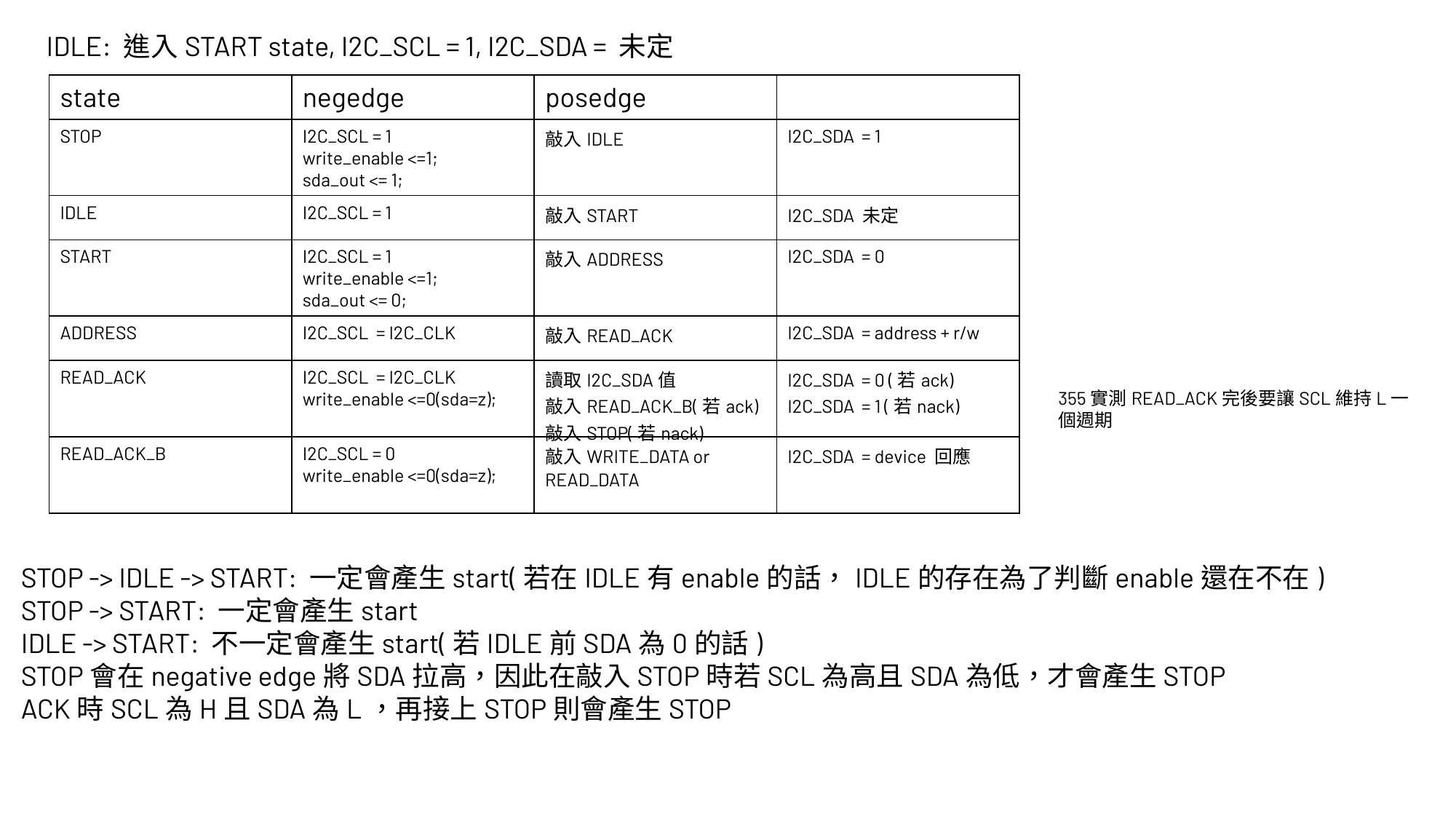

IDLE: 進入START state, I2C_SCL = 1, I2C_SDA = 未定
| state | negedge | posedge |  |
| --- | --- | --- | --- |
| STOP | I2C\_SCL = 1 write\_enable <=1; sda\_out <= 1; | 敲入IDLE | I2C\_SDA = 1 |
| IDLE | I2C\_SCL = 1 | 敲入START | I2C\_SDA 未定 |
| START | I2C\_SCL = 1 write\_enable <=1; sda\_out <= 0; | 敲入ADDRESS | I2C\_SDA = 0 |
| ADDRESS | I2C\_SCL = I2C\_CLK | 敲入READ\_ACK | I2C\_SDA = address + r/w |
| READ\_ACK | I2C\_SCL = I2C\_CLK write\_enable <=0(sda=z); | 讀取I2C\_SDA值 敲入READ\_ACK\_B(若ack) 敲入STOP(若nack) | I2C\_SDA = 0 (若ack) I2C\_SDA = 1 (若nack) |
| READ\_ACK\_B | I2C\_SCL = 0 write\_enable <=0(sda=z); | 敲入WRITE\_DATA or READ\_DATA | I2C\_SDA = device 回應 |
355實測READ_ACK完後要讓SCL維持L一個週期
STOP -> IDLE -> START: 一定會產生start(若在IDLE有enable的話，IDLE的存在為了判斷enable還在不在)
STOP -> START: 一定會產生start
IDLE -> START: 不一定會產生start(若IDLE前SDA為0的話)
STOP會在negative edge將SDA拉高，因此在敲入STOP時若SCL為高且SDA為低，才會產生STOP
ACK時SCL為H且SDA為L，再接上STOP則會產生STOP